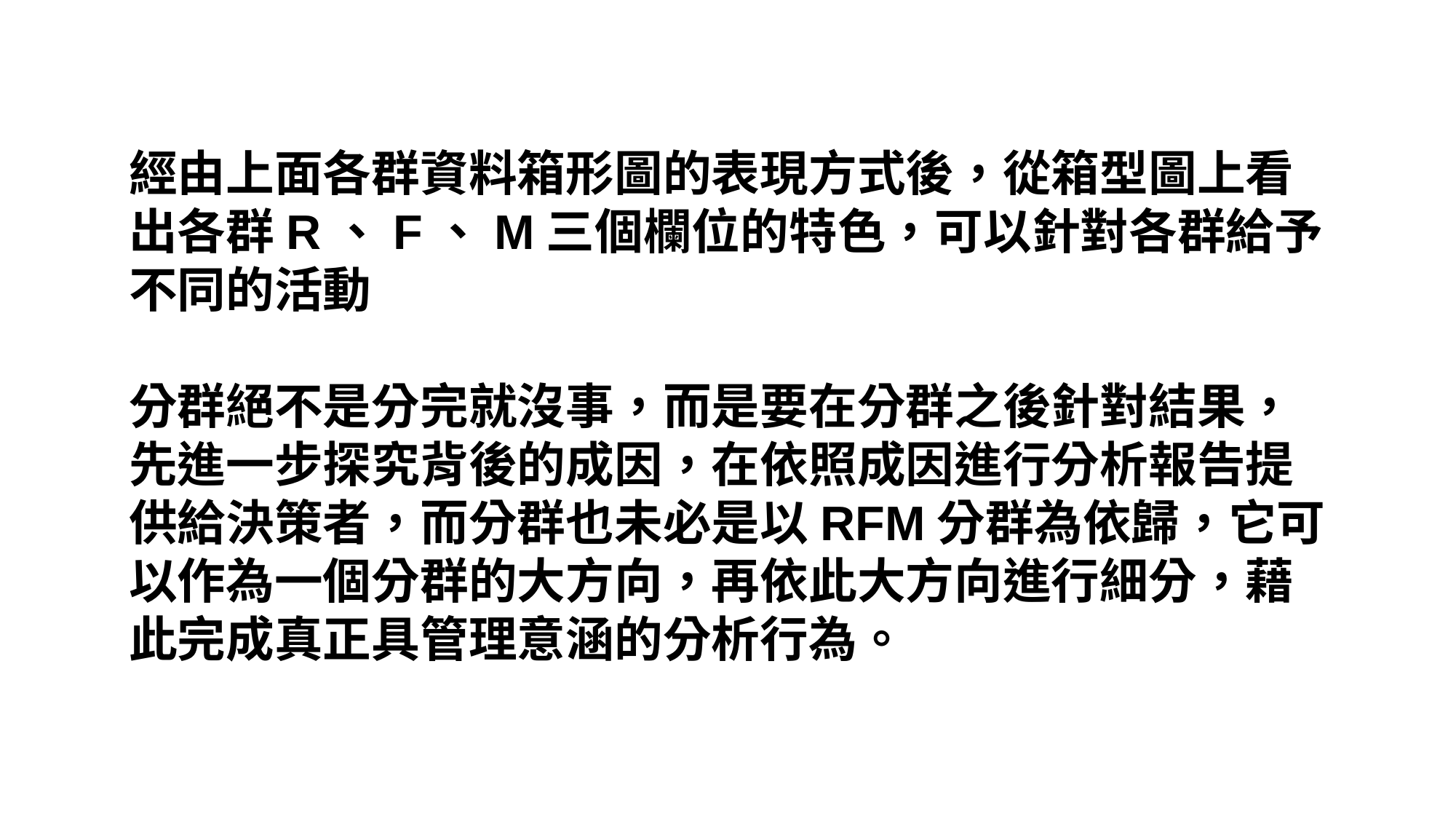

# 經由上面各群資料箱形圖的表現方式後，從箱型圖上看出各群R、F、M三個欄位的特色，可以針對各群給予不同的活動 分群絕不是分完就沒事，而是要在分群之後針對結果，先進一步探究背後的成因，在依照成因進行分析報告提供給決策者，而分群也未必是以RFM分群為依歸，它可以作為一個分群的大方向，再依此大方向進行細分，藉此完成真正具管理意涵的分析行為。